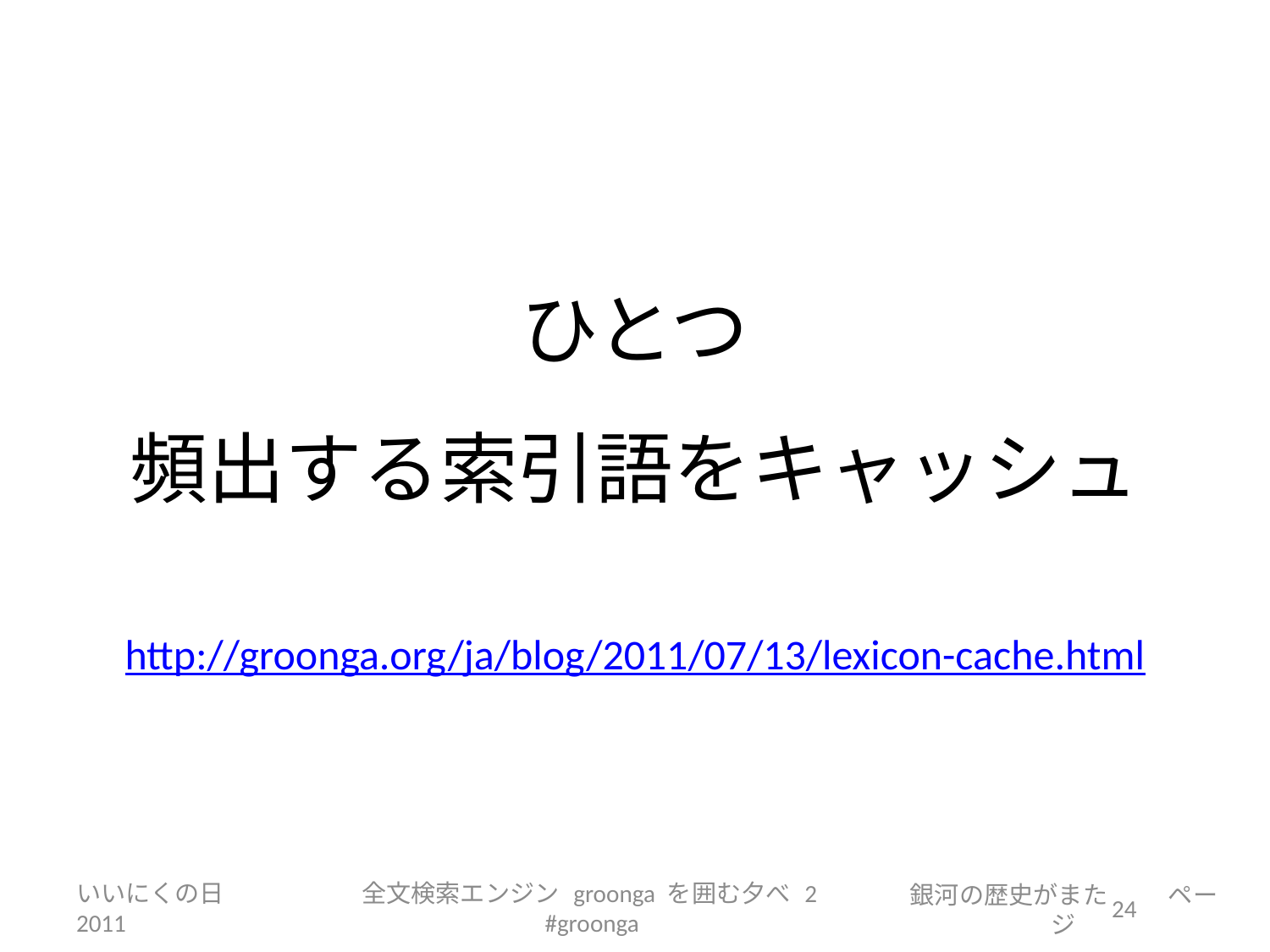

# ひとつ 頻出する索引語をキャッシュ 「人の世の生き血を啜り」 http://groonga.org/ja/blog/2011/07/13/lexicon-cache.html
いいにくの日 2011
全文検索エンジン groonga を囲む夕べ 2  #groonga
24